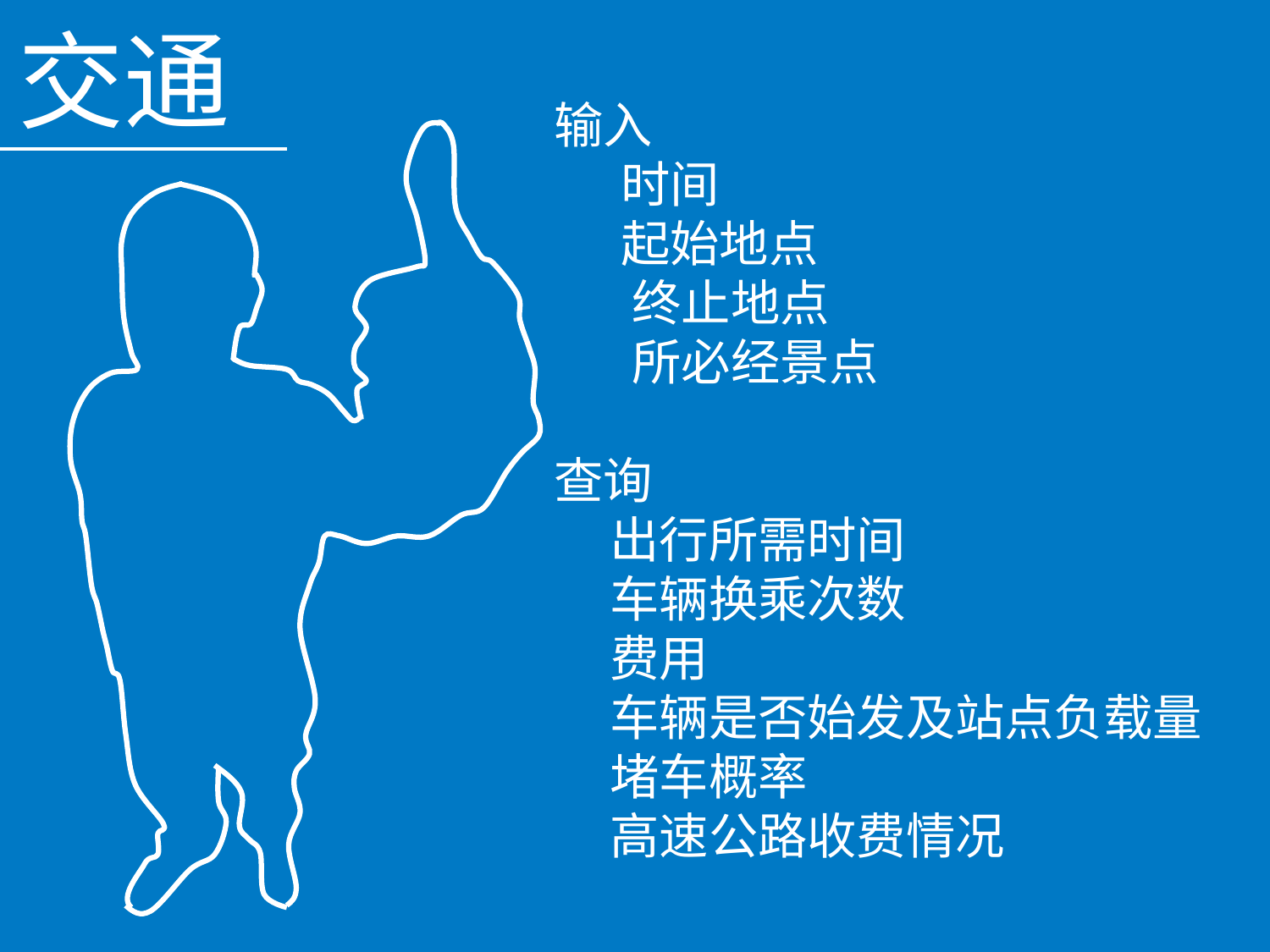

交通

输入
     时间
     起始地点
      终止地点
      所必经景点

查询
    出行所需时间
    车辆换乘次数
    费用
    车辆是否始发及站点负载量
    堵车概率
    高速公路收费情况